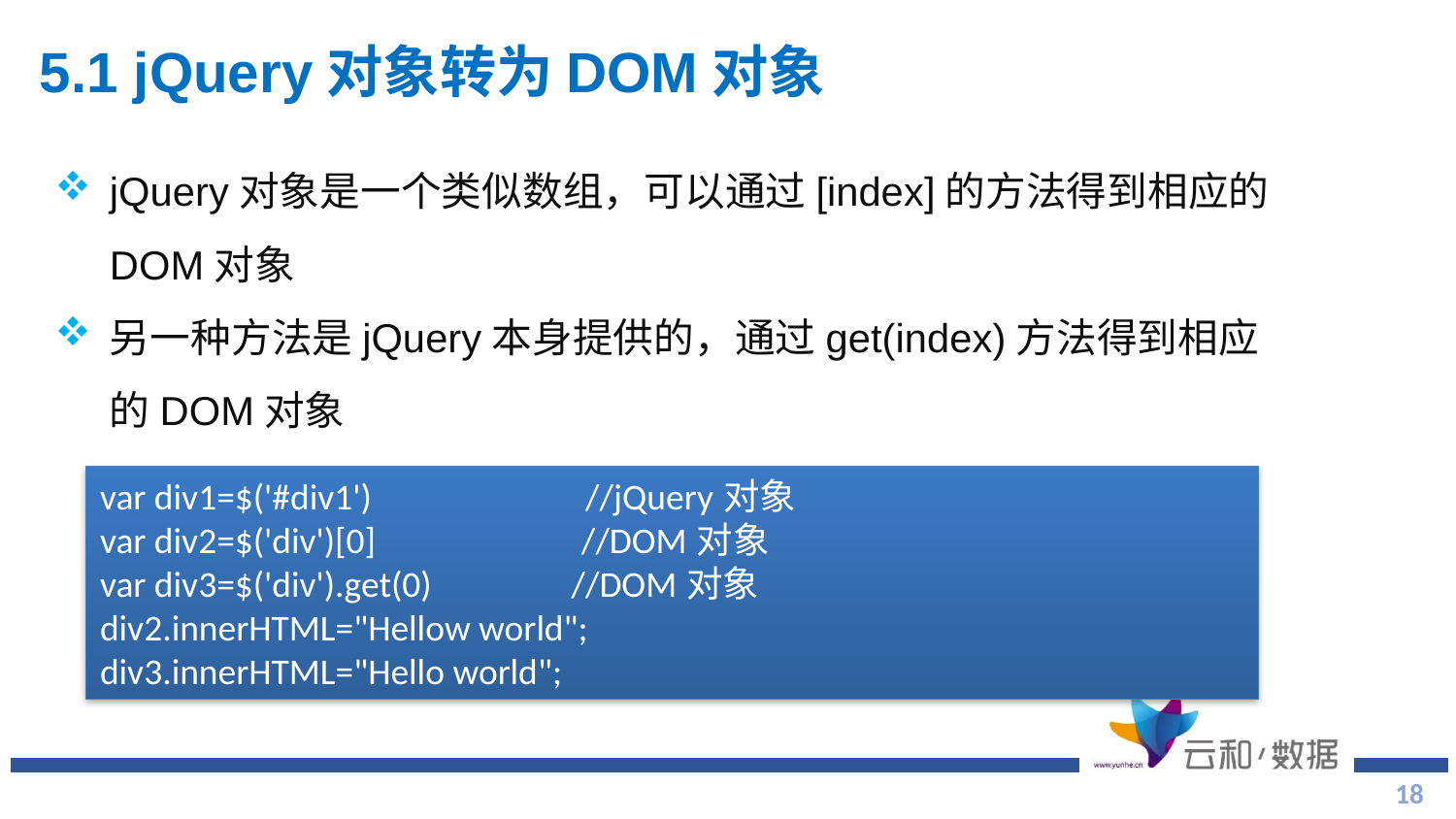

# 5.1 jQuery对象转为DOM对象
jQuery对象是一个类似数组，可以通过[index]的方法得到相应的DOM对象
另一种方法是jQuery本身提供的，通过get(index)方法得到相应的DOM对象

var div1=$('#div1')                          //jQuery对象
var div2=$('div')[0]                         //DOM对象
var div3=$('div').get(0)                 //DOM对象
div2.innerHTML="Hellow world";
div3.innerHTML="Hello world";
18